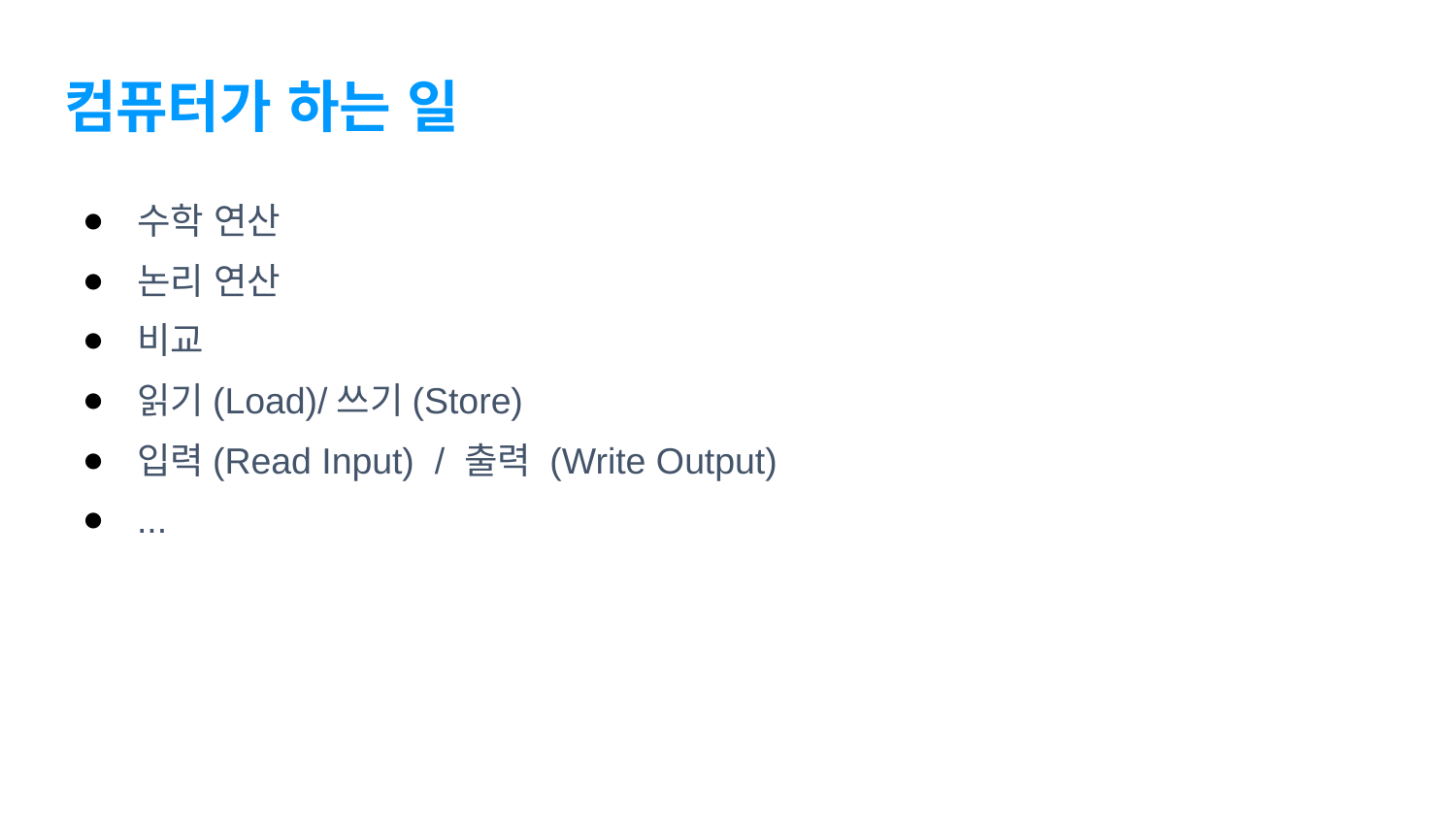

# 컴퓨터가 하는 일
수학 연산
논리 연산
비교
읽기(Load)/쓰기(Store)
입력(Read Input)  / 출력 (Write Output)
...